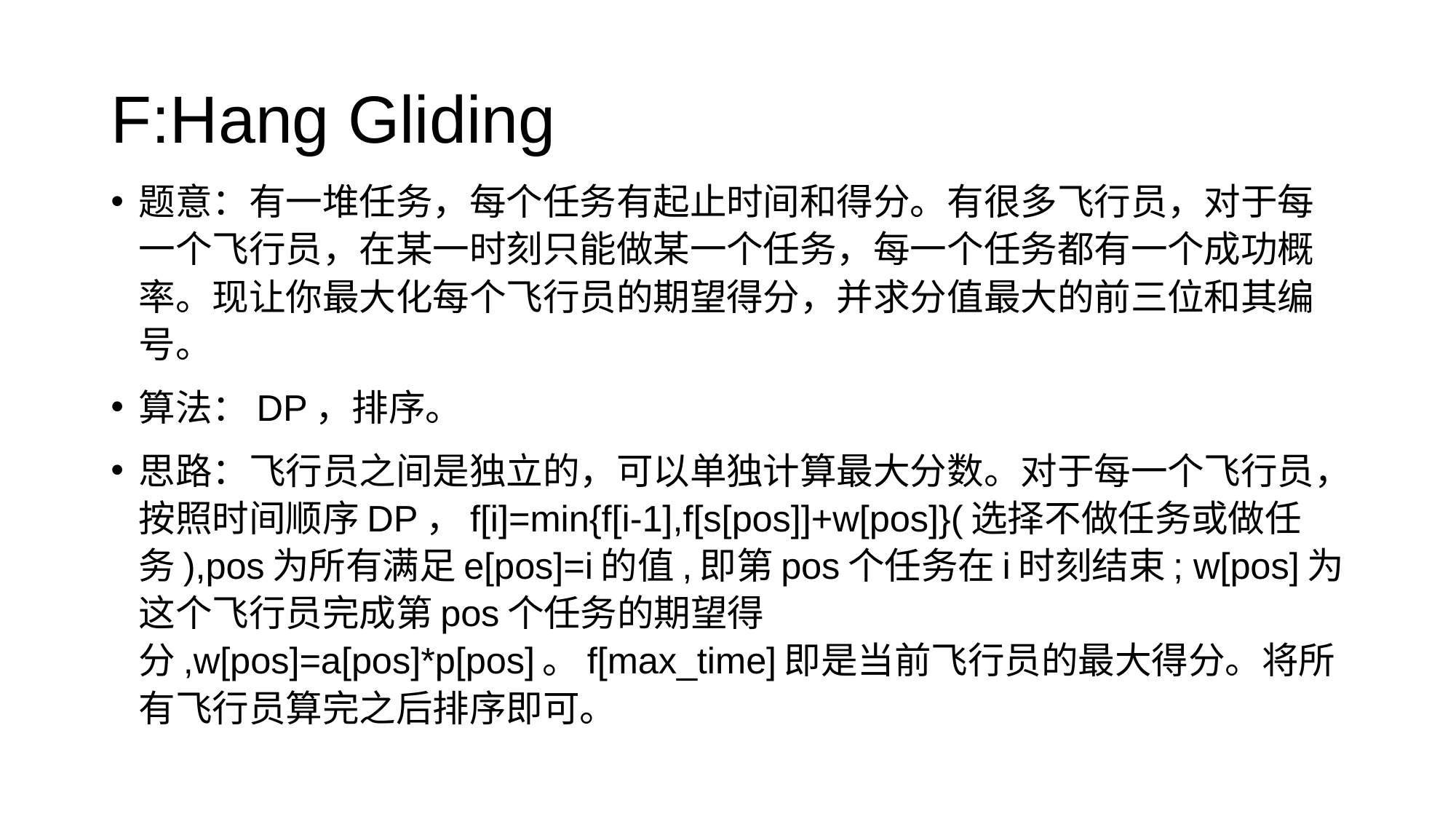

# F:Hang Gliding
题意：有一堆任务，每个任务有起止时间和得分。有很多飞行员，对于每一个飞行员，在某一时刻只能做某一个任务，每一个任务都有一个成功概率。现让你最大化每个飞行员的期望得分，并求分值最大的前三位和其编号。
算法：DP，排序。
思路：飞行员之间是独立的，可以单独计算最大分数。对于每一个飞行员，按照时间顺序DP，f[i]=min{f[i-1],f[s[pos]]+w[pos]}(选择不做任务或做任务),pos为所有满足e[pos]=i的值,即第pos个任务在i时刻结束; w[pos]为这个飞行员完成第pos个任务的期望得分,w[pos]=a[pos]*p[pos]。f[max_time]即是当前飞行员的最大得分。将所有飞行员算完之后排序即可。